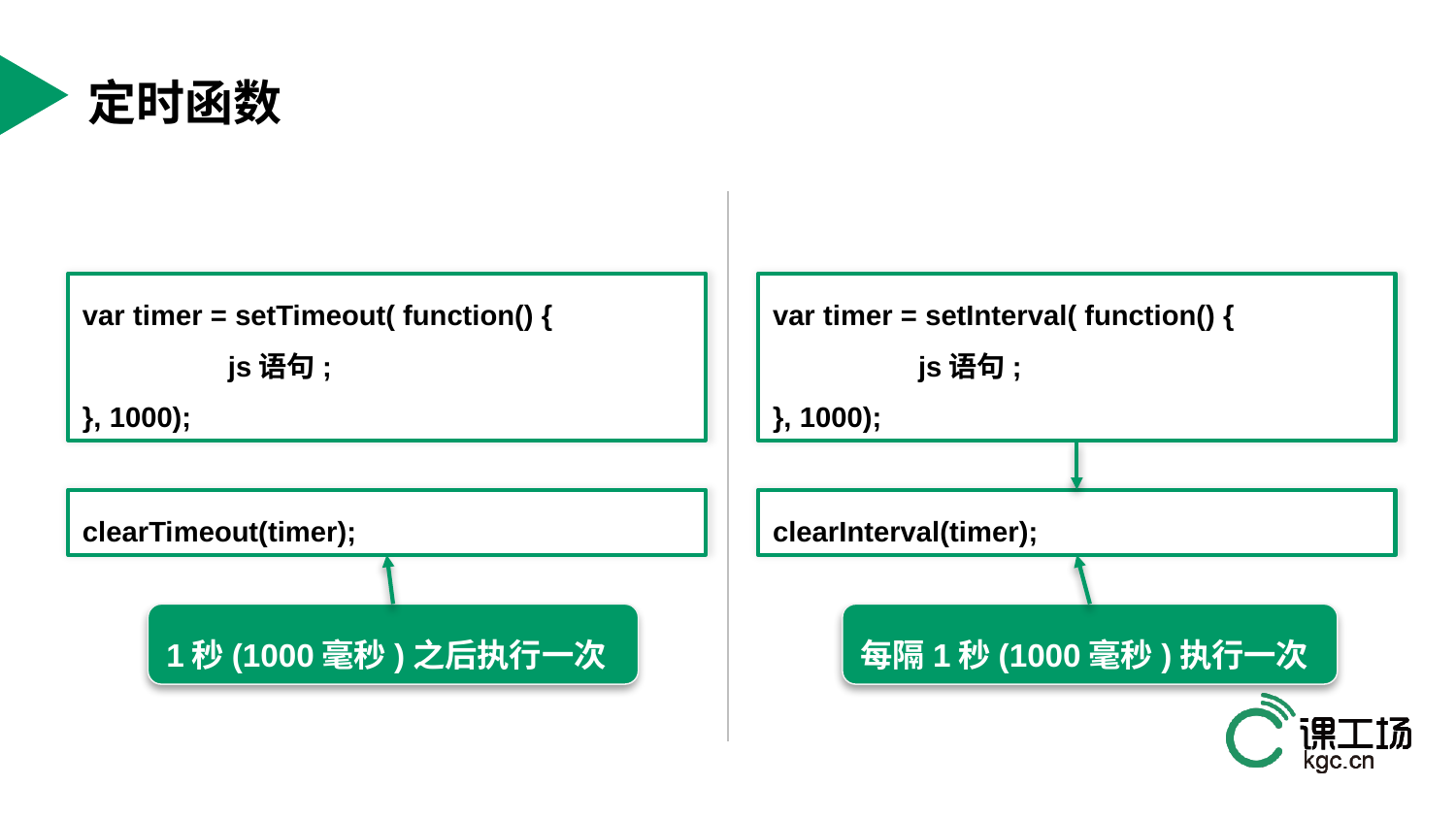

# 定时函数
var timer = setTimeout( function() {
	js语句;
}, 1000);
var timer = setInterval( function() {
	js语句;
}, 1000);
clearTimeout(timer);
clearInterval(timer);
1秒(1000毫秒)之后执行一次
每隔1秒(1000毫秒)执行一次